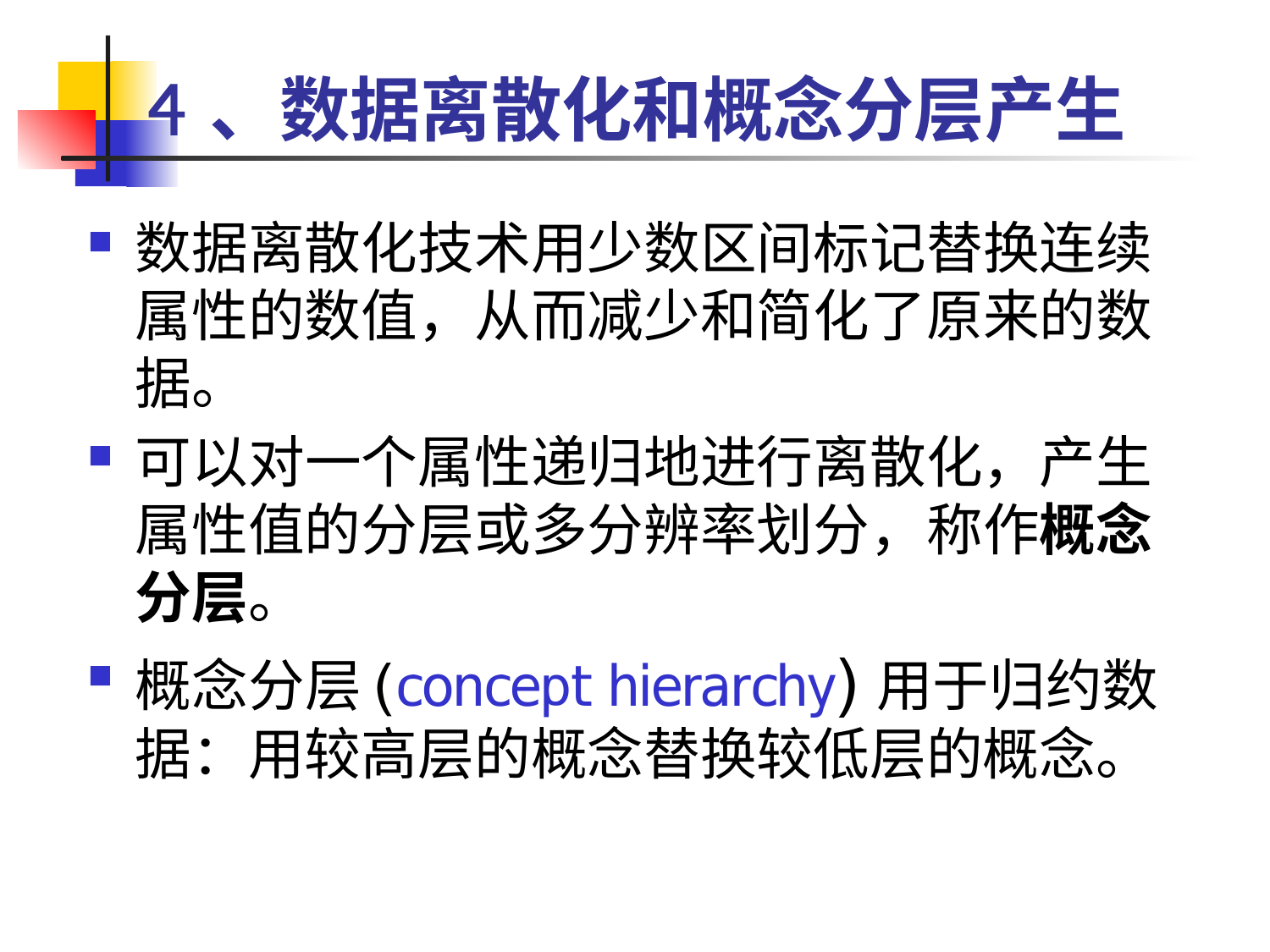

# 4、数据离散化和概念分层产生
数据离散化技术用少数区间标记替换连续属性的数值，从而减少和简化了原来的数据。
可以对一个属性递归地进行离散化，产生属性值的分层或多分辨率划分，称作概念分层。
概念分层(concept hierarchy)用于归约数据：用较高层的概念替换较低层的概念。